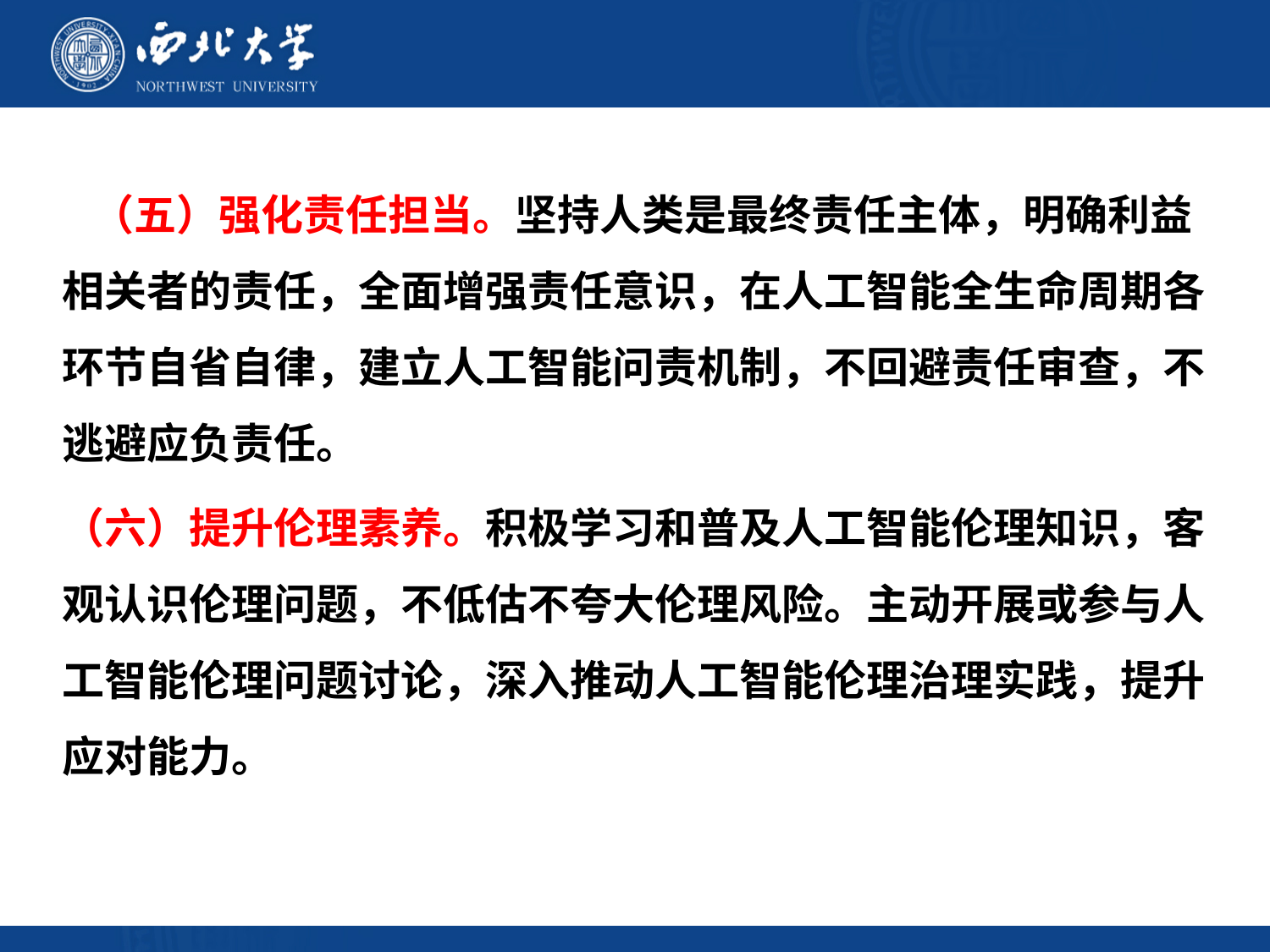

（五）强化责任担当。坚持人类是最终责任主体，明确利益相关者的责任，全面增强责任意识，在人工智能全生命周期各环节自省自律，建立人工智能问责机制，不回避责任审查，不逃避应负责任。
（六）提升伦理素养。积极学习和普及人工智能伦理知识，客观认识伦理问题，不低估不夸大伦理风险。主动开展或参与人工智能伦理问题讨论，深入推动人工智能伦理治理实践，提升应对能力。